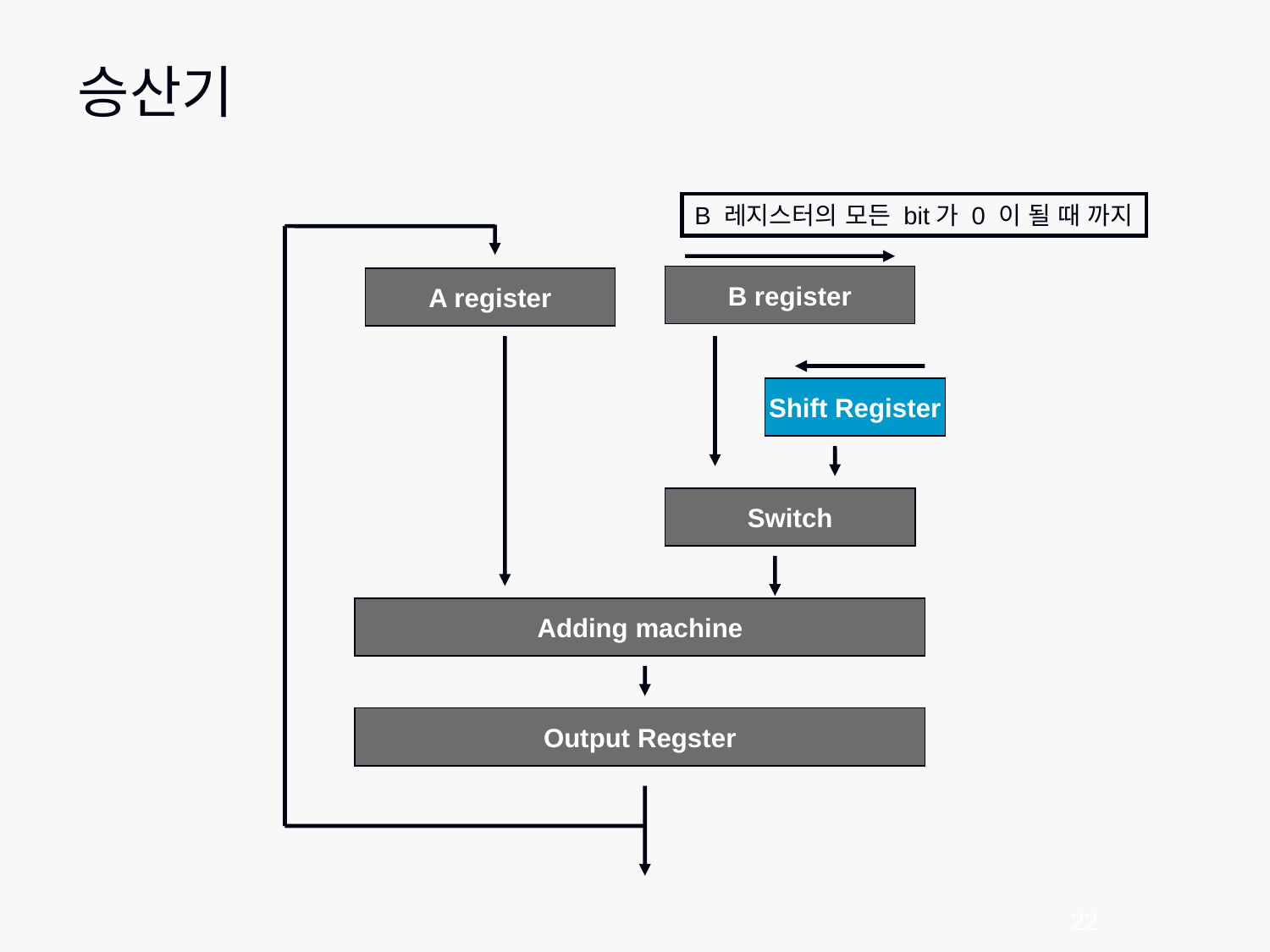

# 승산기
B 레지스터의 모든 bit가 0 이 될 때 까지

B register
A register

Shift Register

Switch

Adding machine

Output Regster

22